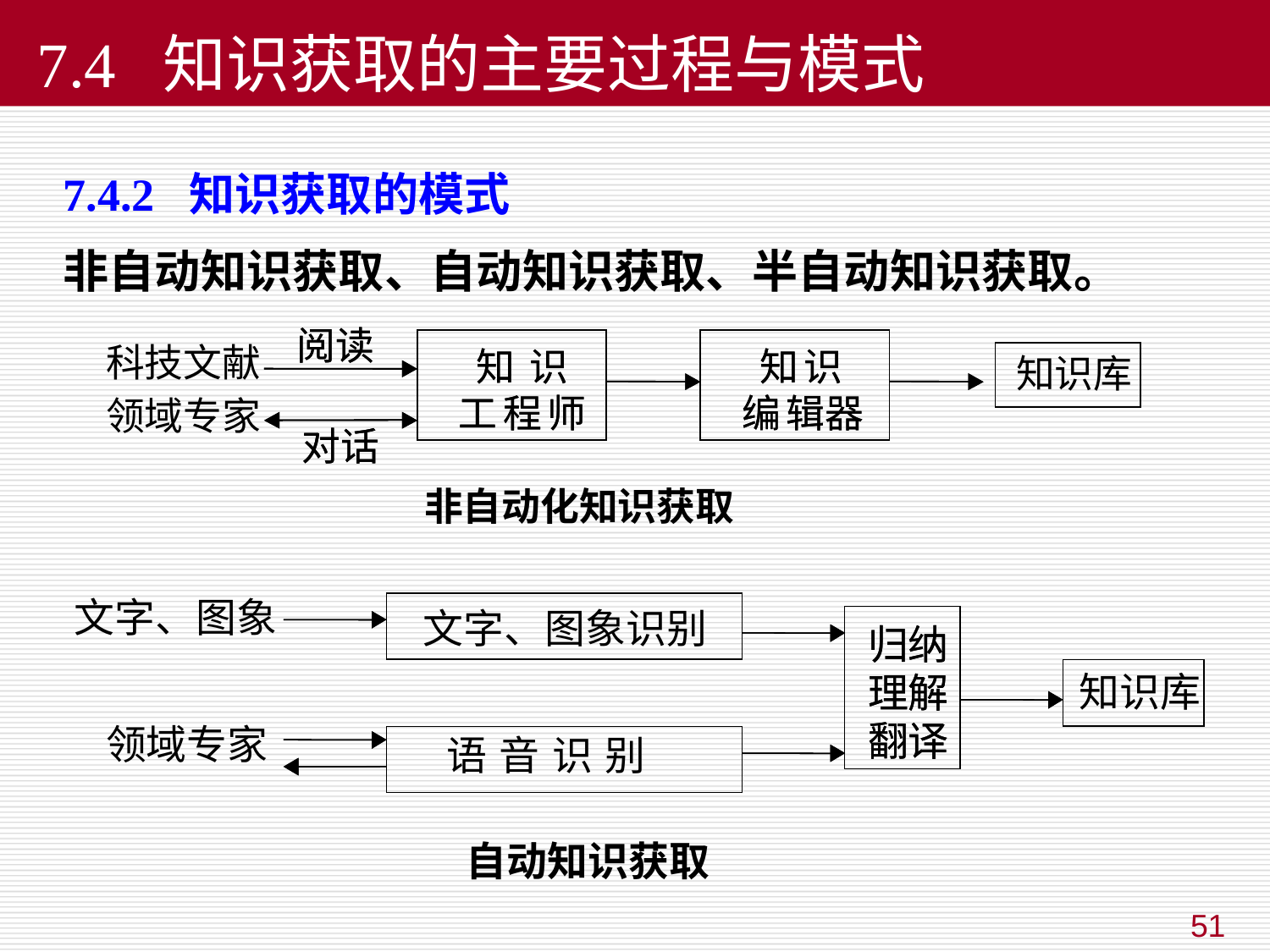

7.4  知识获取的主要过程与模式
7.4.2  知识获取的模式
非自动知识获取、自动知识获取、半自动知识获取。

阅读
阅读

科技文献
知
知
识
识
知
知
识
识

知识库

工
工
程
程
师
师
编
编
辑器
辑器
领域专家

对话
对话
非自动化知识获取

文字、图象

文字、图象识别

归纳
归纳

知识库
理解
理解

翻译
翻译
领域专家

语
音
识
别

自动知识获取

51